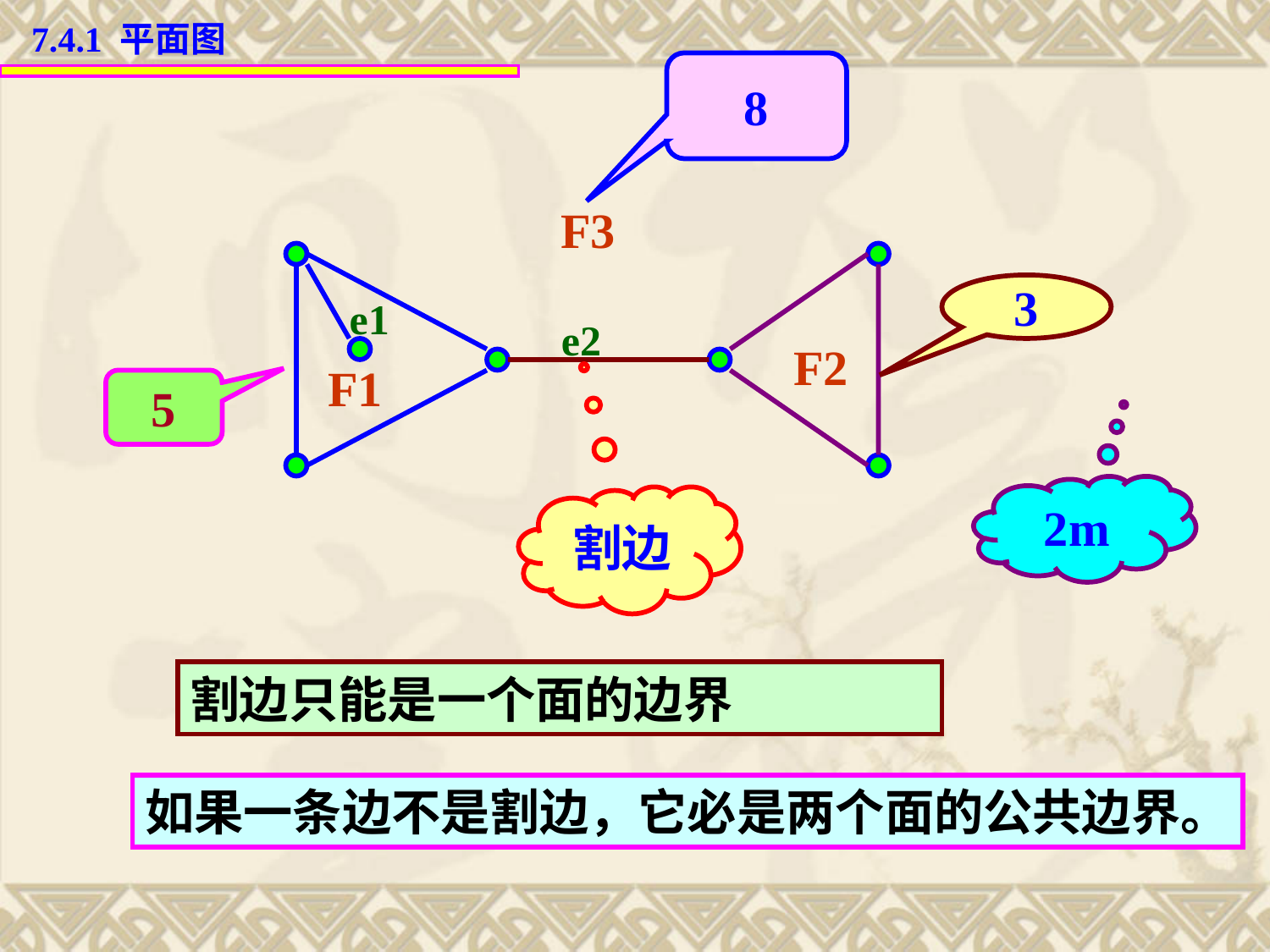

7.4.1 平面图
8

F3

3
e1
e2
F2

F1

5

2m
割边
割边只能是一个面的边界
如果一条边不是割边，它必是两个面的公共边界。